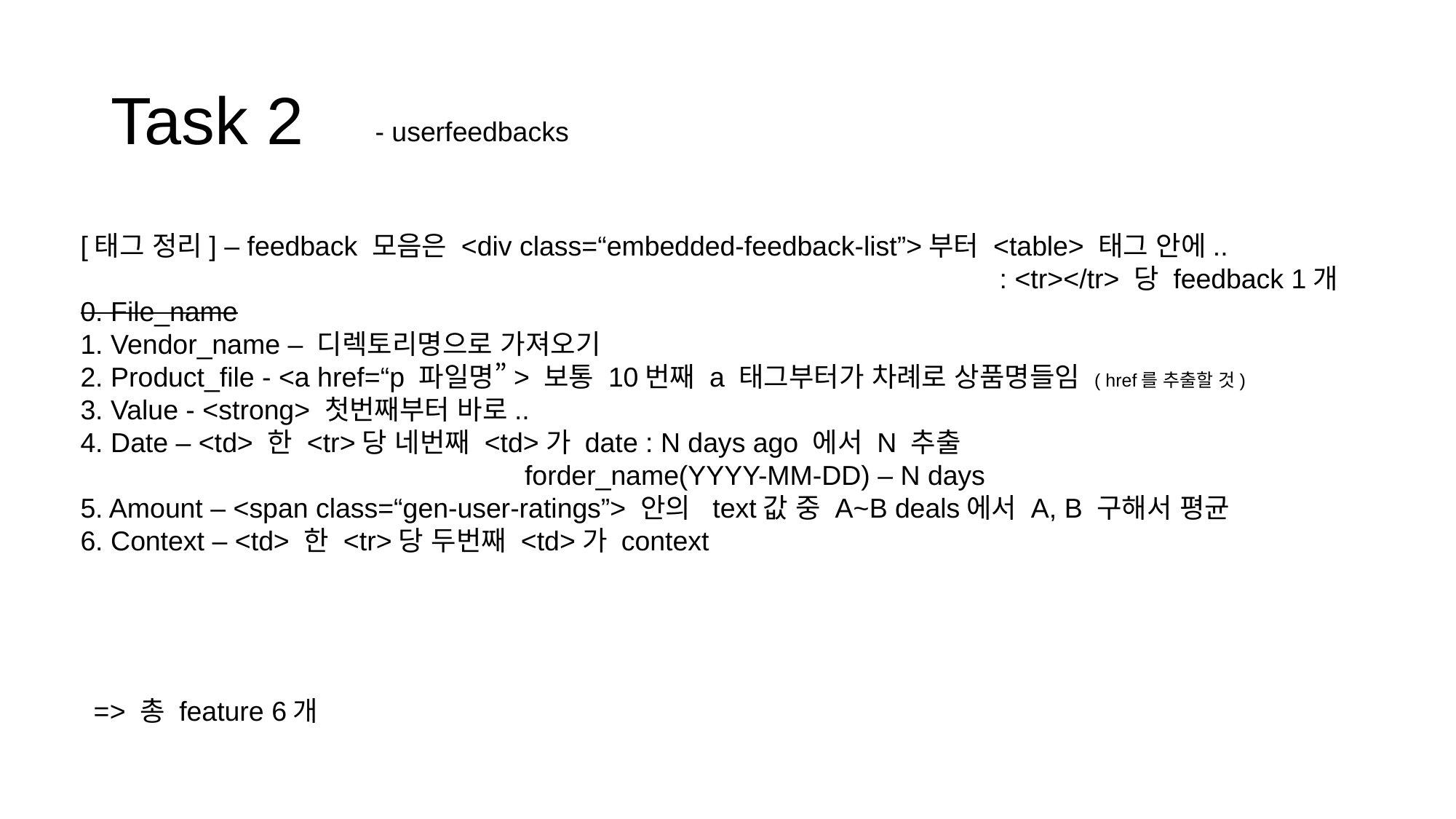

# Task 2
- userfeedbacks
[태그 정리] – feedback 모음은 <div class=“embedded-feedback-list”>부터 <table> 태그 안에..
								      : <tr></tr> 당 feedback 1개
0. File_name
1. Vendor_name – 디렉토리명으로 가져오기
2. Product_file - <a href=“p 파일명”> 보통 10번째 a 태그부터가 차례로 상품명들임 ( href를 추출할 것)
3. Value - <strong> 첫번째부터 바로..
4. Date – <td> 한 <tr>당 네번째 <td>가 date : N days ago 에서 N 추출
				 forder_name(YYYY-MM-DD) – N days
5. Amount – <span class=“gen-user-ratings”> 안의  text값 중 A~B deals에서 A, B 구해서 평균
6. Context – <td> 한 <tr>당 두번째 <td>가 context
=> 총 feature 6개